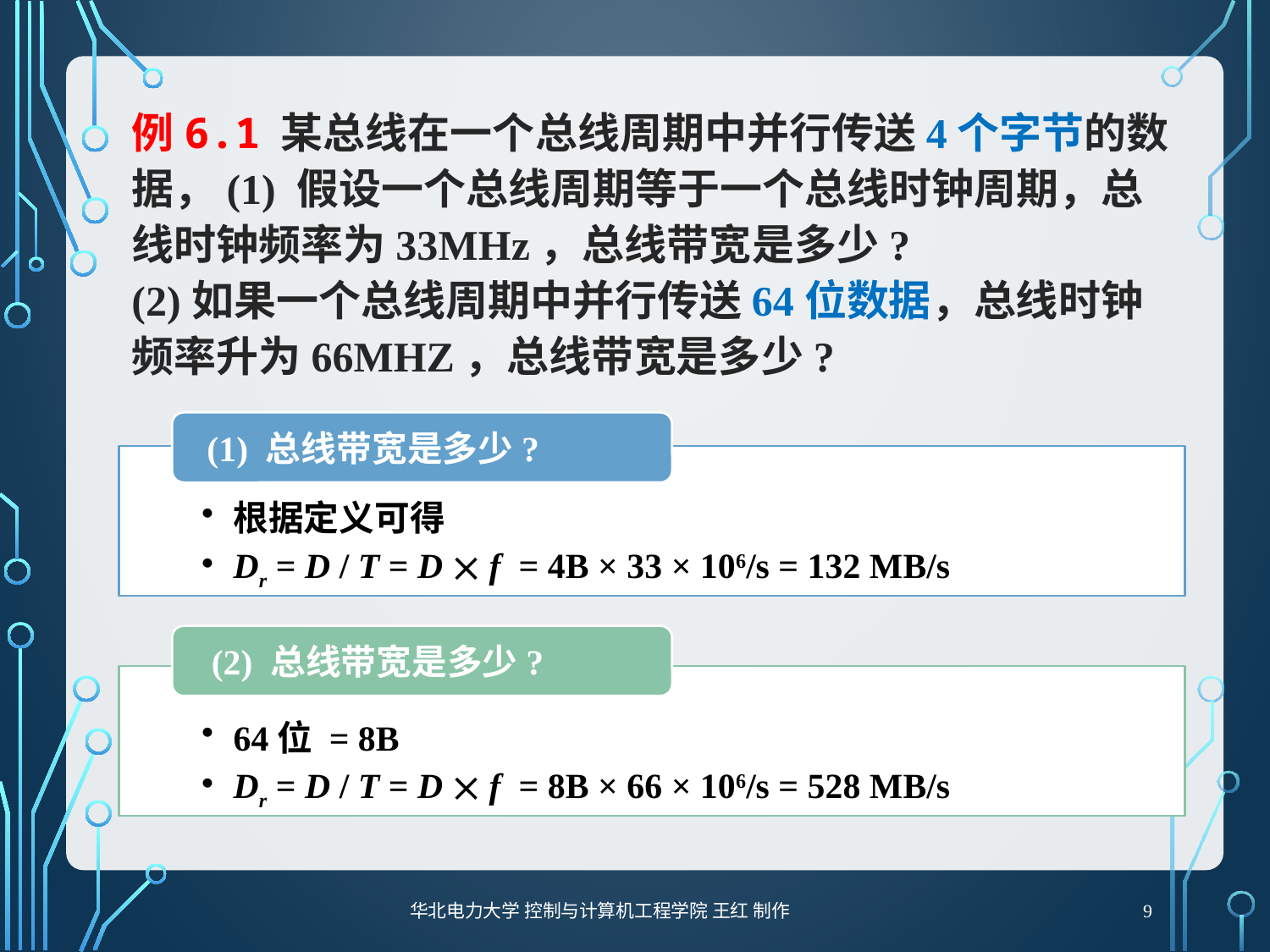

# 例6.1 某总线在一个总线周期中并行传送4个字节的数据，(1) 假设一个总线周期等于一个总线时钟周期，总线时钟频率为33MHz，总线带宽是多少? (2)如果一个总线周期中并行传送64位数据，总线时钟频率升为66MHz，总线带宽是多少?
(1) 总线带宽是多少?
根据定义可得
Dr = D / T = D × f  = 4B × 33 × 106/s = 132 MB/s
(2) 总线带宽是多少?
64位 = 8B
Dr = D / T = D × f  = 8B × 66 × 106/s = 528 MB/s
9
华北电力大学 控制与计算机工程学院 王红 制作